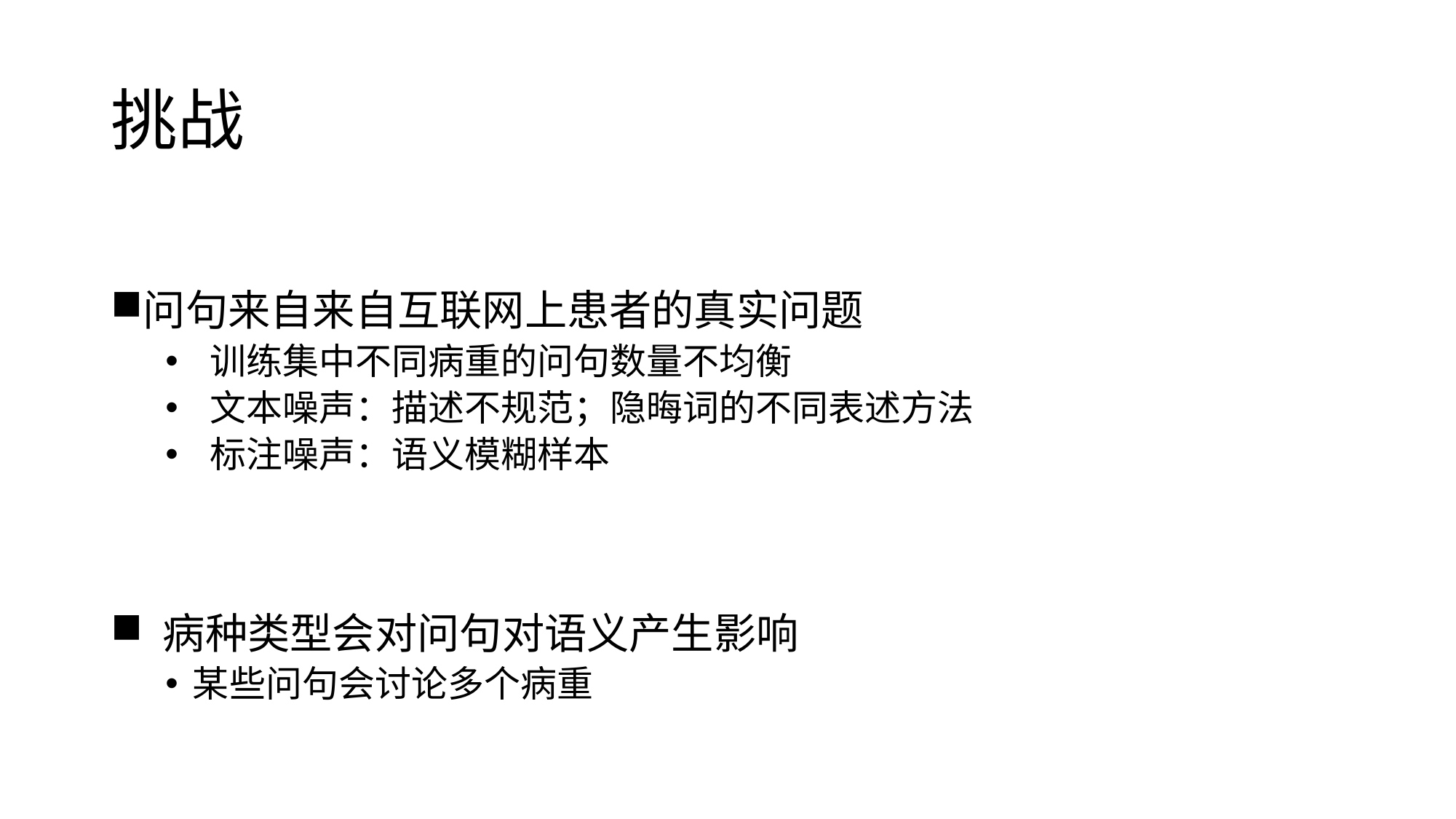

# 挑战

问句来自来自互联网上患者的真实问题
 训练集中不同病重的问句数量不均衡
 文本噪声：描述不规范；隐晦词的不同表述方法
 标注噪声：语义模糊样本

 病种类型会对问句对语义产生影响
某些问句会讨论多个病重